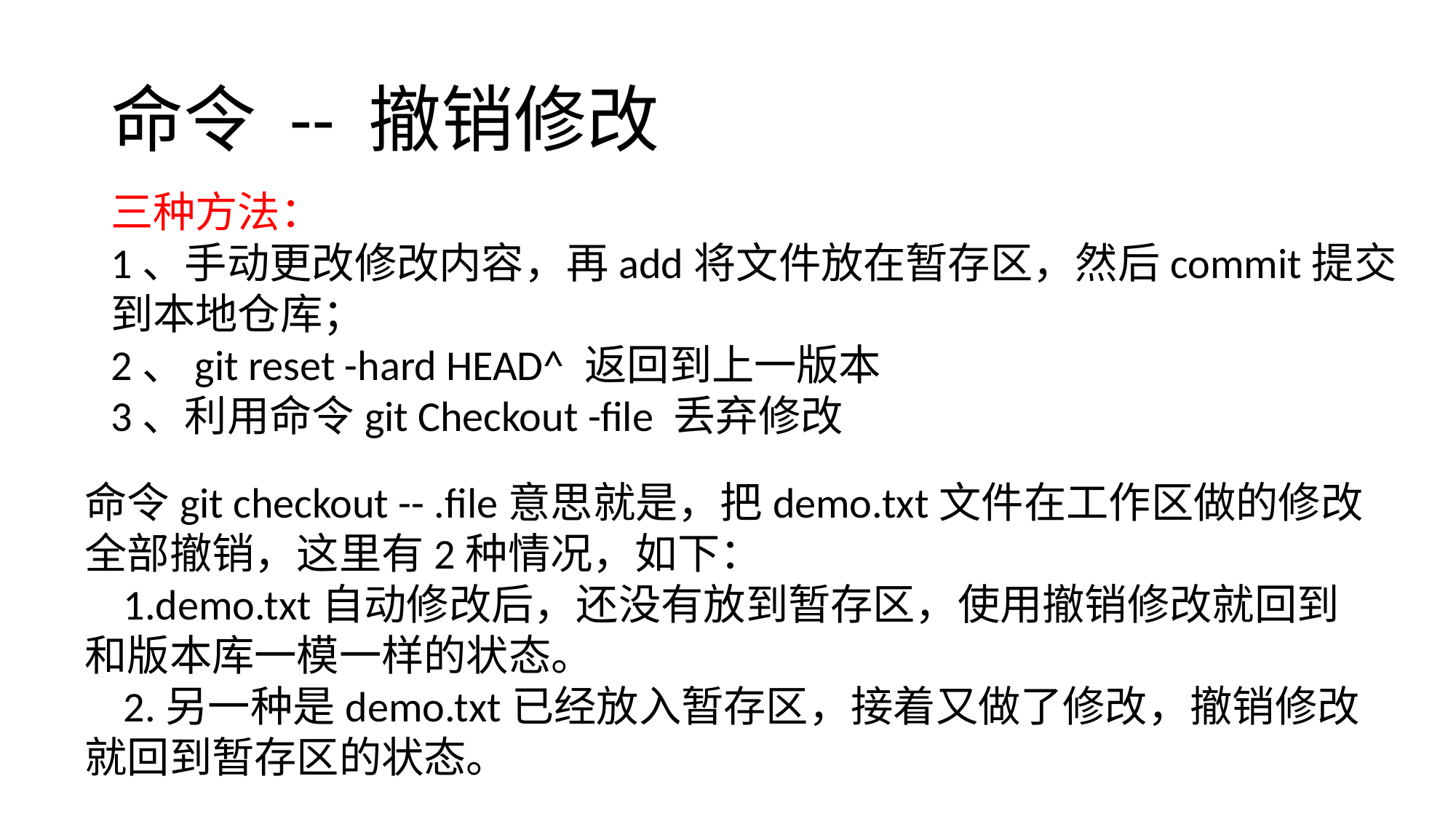

# 命令 -- 撤销修改
三种方法：
1、手动更改修改内容，再add将文件放在暂存区，然后commit提交到本地仓库；
2、git reset -hard HEAD^ 返回到上一版本
3、利用命令git Checkout -file 丢弃修改
命令git checkout -- .file意思就是，把demo.txt文件在工作区做的修改全部撤销，这里有2种情况，如下：
    1.demo.txt自动修改后，还没有放到暂存区，使用撤销修改就回到和版本库一模一样的状态。
    2.另一种是demo.txt已经放入暂存区，接着又做了修改，撤销修改就回到暂存区的状态。